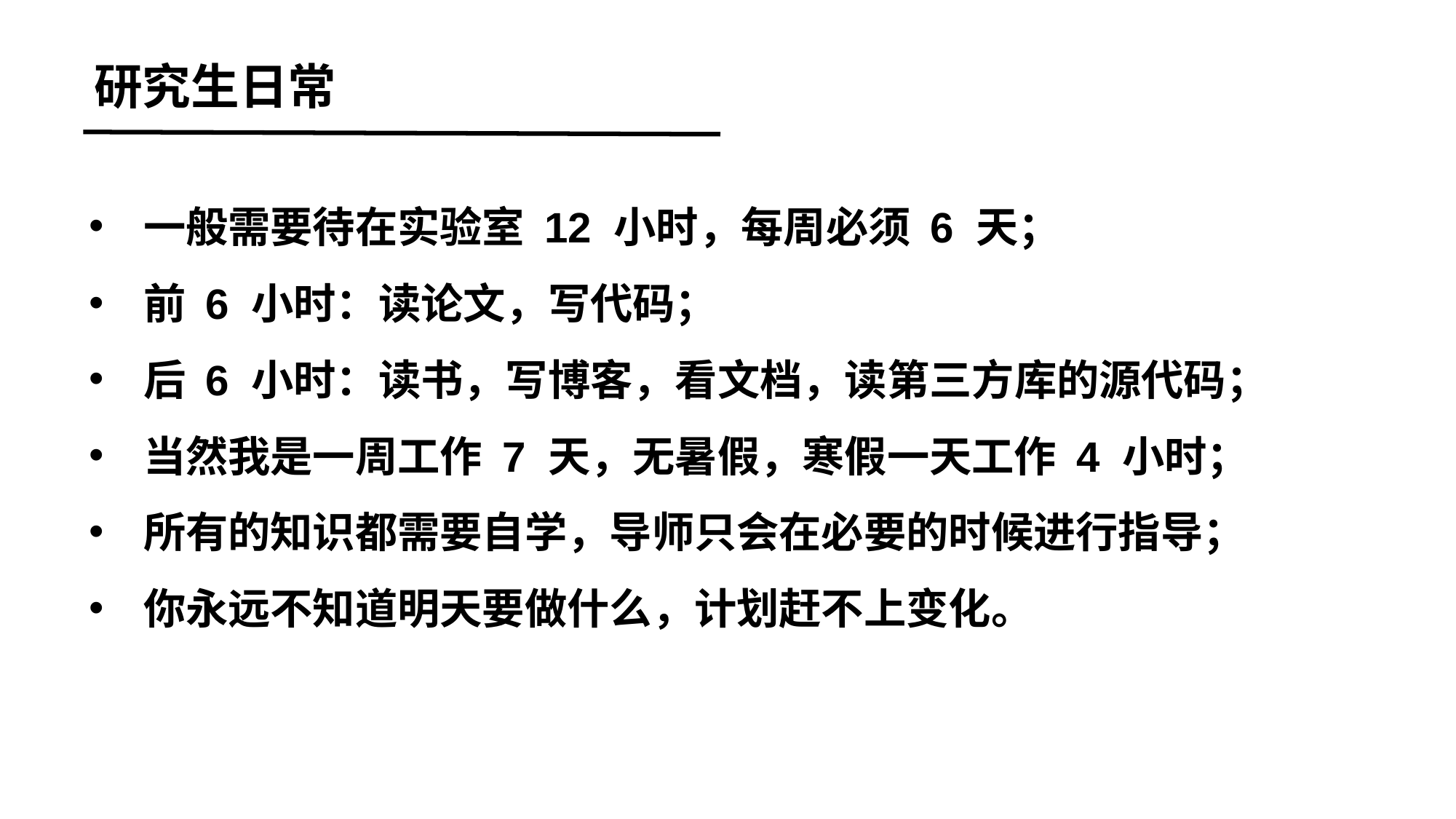

研究生日常
一般需要待在实验室 12 小时，每周必须 6 天；
前 6 小时：读论文，写代码；
后 6 小时：读书，写博客，看文档，读第三方库的源代码；
当然我是一周工作 7 天，无暑假，寒假一天工作 4 小时；
所有的知识都需要自学，导师只会在必要的时候进行指导；
你永远不知道明天要做什么，计划赶不上变化。